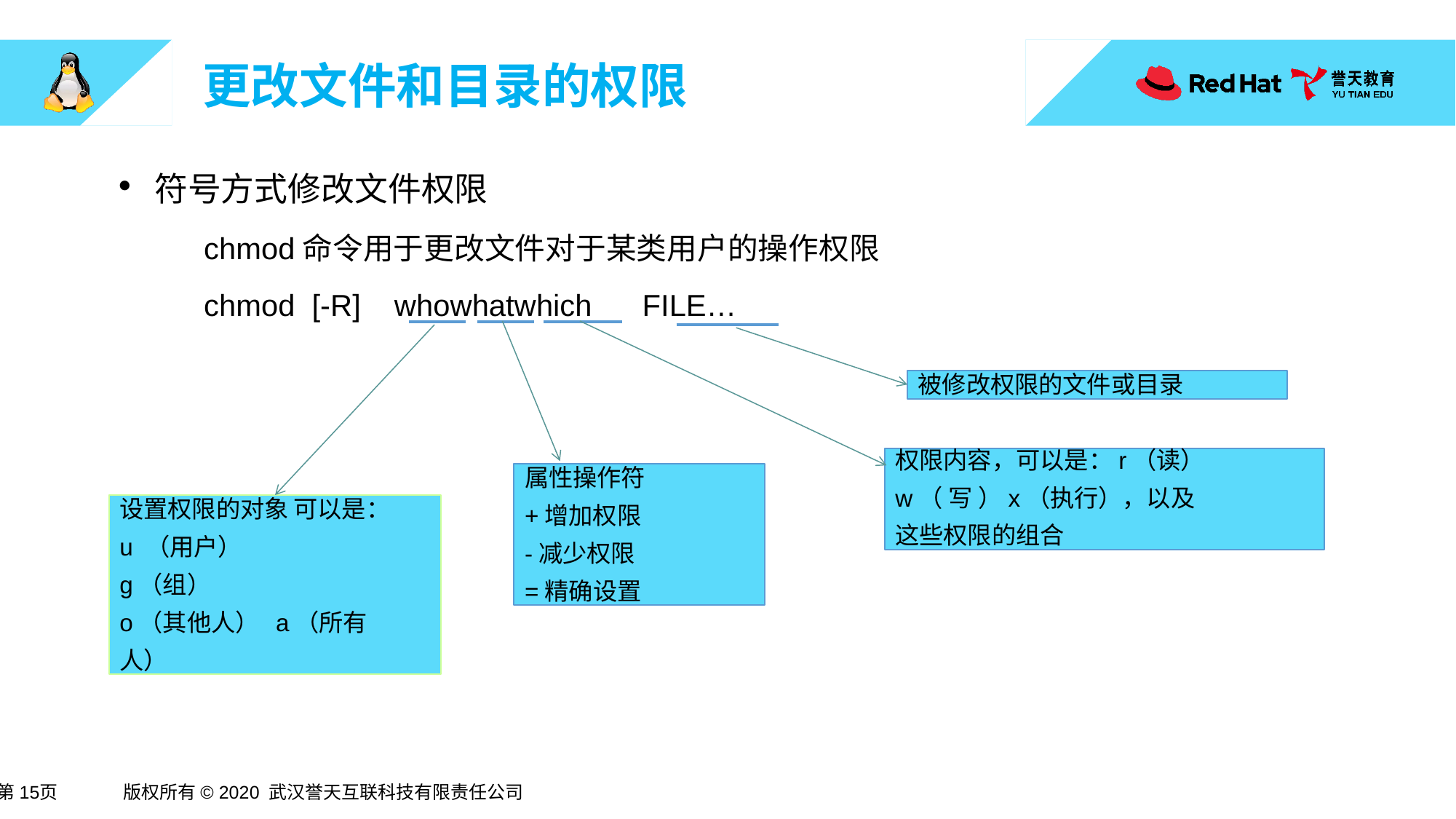

# 更改文件和目录的权限
符号方式修改文件权限
chmod命令用于更改文件对于某类用户的操作权限
chmod  [-R]    whowhatwhich      FILE…

被修改权限的文件或目录
权限内容，可以是：r（读）
w（ 写 ）x（执行），以及这些权限的组合
属性操作符
+增加权限
-减少权限
=精确设置
设置权限的对象 可以是：
u （用户）
g（组）
o（其他人）  a（所有人）
15